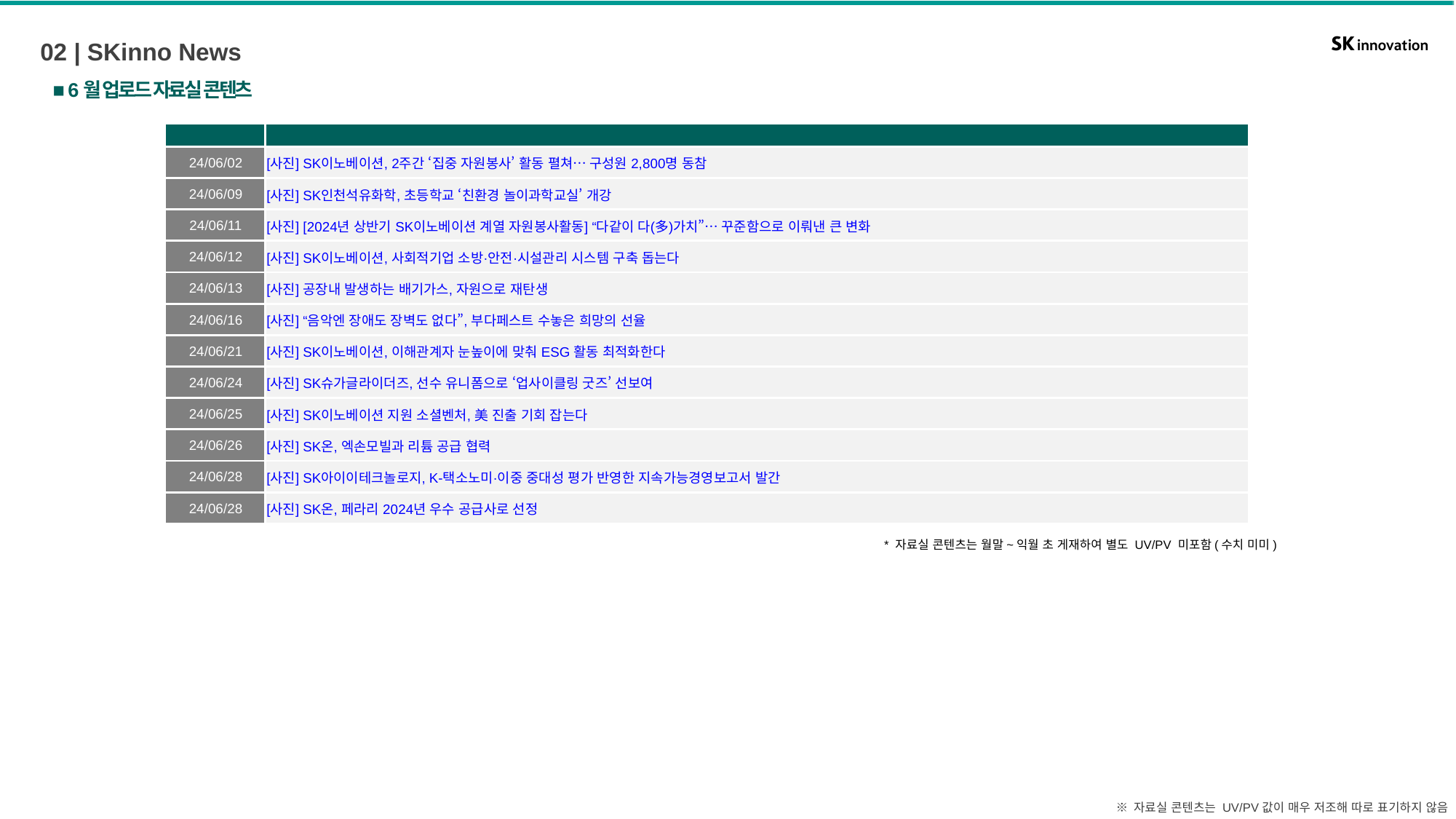

02 | SKinno News
■ 6월 업로드 자료실 콘텐츠
| 발행일 | 포스트명 |
| --- | --- |
| 24/06/02 | [사진] SK이노베이션, 2주간 ‘집중 자원봉사’ 활동 펼쳐… 구성원 2,800명 동참 |
| 24/06/09 | [사진] SK인천석유화학, 초등학교 ‘친환경 놀이과학교실’ 개강 |
| 24/06/11 | [사진] [2024년 상반기 SK이노베이션 계열 자원봉사활동] “다같이 다(多)가치”… 꾸준함으로 이뤄낸 큰 변화 |
| 24/06/12 | [사진] SK이노베이션, 사회적기업 소방·안전·시설관리 시스템 구축 돕는다 |
| 24/06/13 | [사진] 공장내 발생하는 배기가스, 자원으로 재탄생 |
| 24/06/16 | [사진] “음악엔 장애도 장벽도 없다”, 부다페스트 수놓은 희망의 선율 |
| 24/06/21 | [사진] SK이노베이션, 이해관계자 눈높이에 맞춰 ESG 활동 최적화한다 |
| 24/06/24 | [사진] SK슈가글라이더즈, 선수 유니폼으로 ‘업사이클링 굿즈’ 선보여 |
| 24/06/25 | [사진] SK이노베이션 지원 소셜벤처, 美 진출 기회 잡는다 |
| 24/06/26 | [사진] SK온, 엑손모빌과 리튬 공급 협력 |
| 24/06/28 | [사진] SK아이이테크놀로지, K-택소노미·이중 중대성 평가 반영한 지속가능경영보고서 발간 |
| 24/06/28 | [사진] SK온, 페라리 2024년 우수 공급사로 선정 |
* 자료실 콘텐츠는 월말~익월 초 게재하여 별도 UV/PV 미포함(수치 미미)
※ 자료실 콘텐츠는 UV/PV값이 매우 저조해 따로 표기하지 않음